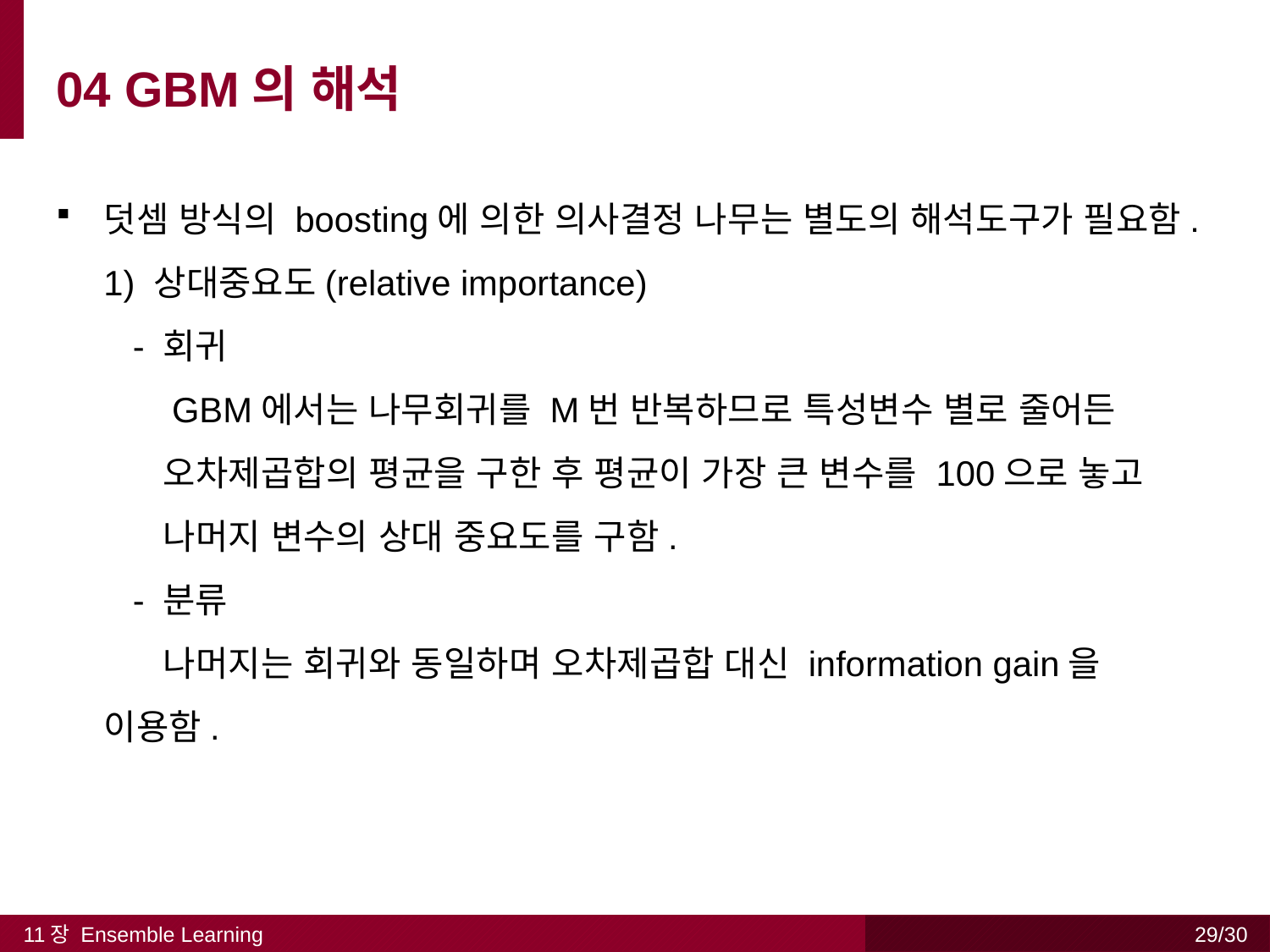

04 GBM의 해석
덧셈 방식의 boosting에 의한 의사결정 나무는 별도의 해석도구가 필요함.
1) 상대중요도(relative importance)
   - 회귀
      GBM에서는 나무회귀를 M번 반복하므로 특성변수 별로 줄어든
      오차제곱합의 평균을 구한 후 평균이 가장 큰 변수를 100으로 놓고
      나머지 변수의 상대 중요도를 구함.
   - 분류
      나머지는 회귀와 동일하며 오차제곱합 대신 information gain을 이용함.
11장 Ensemble Learning
29/30